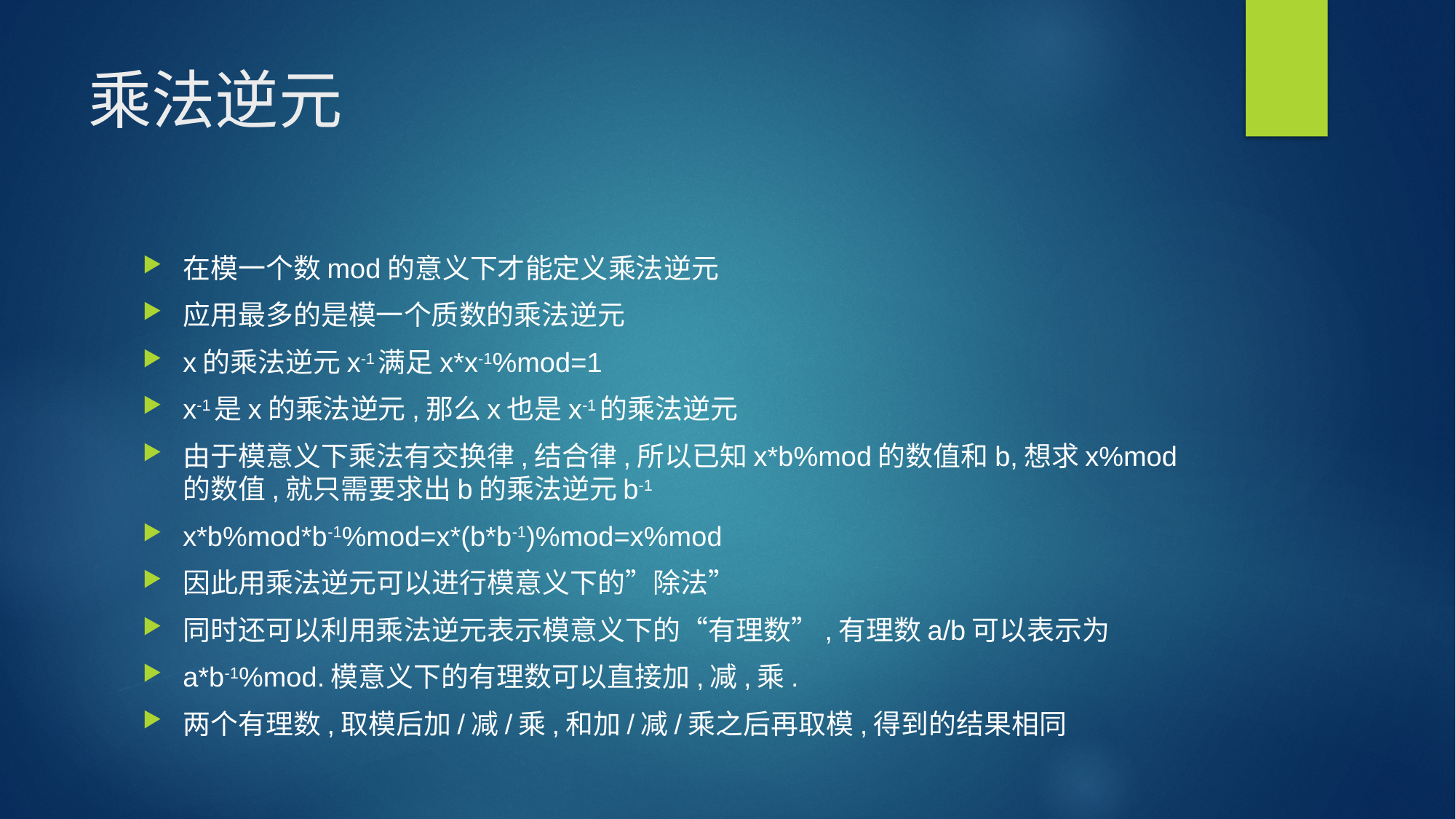

# 乘法逆元
在模一个数mod的意义下才能定义乘法逆元
应用最多的是模一个质数的乘法逆元
x的乘法逆元x-1满足x*x-1%mod=1
x-1是x的乘法逆元,那么x也是x-1的乘法逆元
由于模意义下乘法有交换律,结合律,所以已知x*b%mod的数值和b,想求x%mod的数值,就只需要求出b的乘法逆元b-1
x*b%mod*b-1%mod=x*(b*b-1)%mod=x%mod
因此用乘法逆元可以进行模意义下的”除法”
同时还可以利用乘法逆元表示模意义下的“有理数”,有理数a/b可以表示为
a*b-1%mod.模意义下的有理数可以直接加,减,乘.
两个有理数,取模后加/减/乘,和加/减/乘之后再取模,得到的结果相同